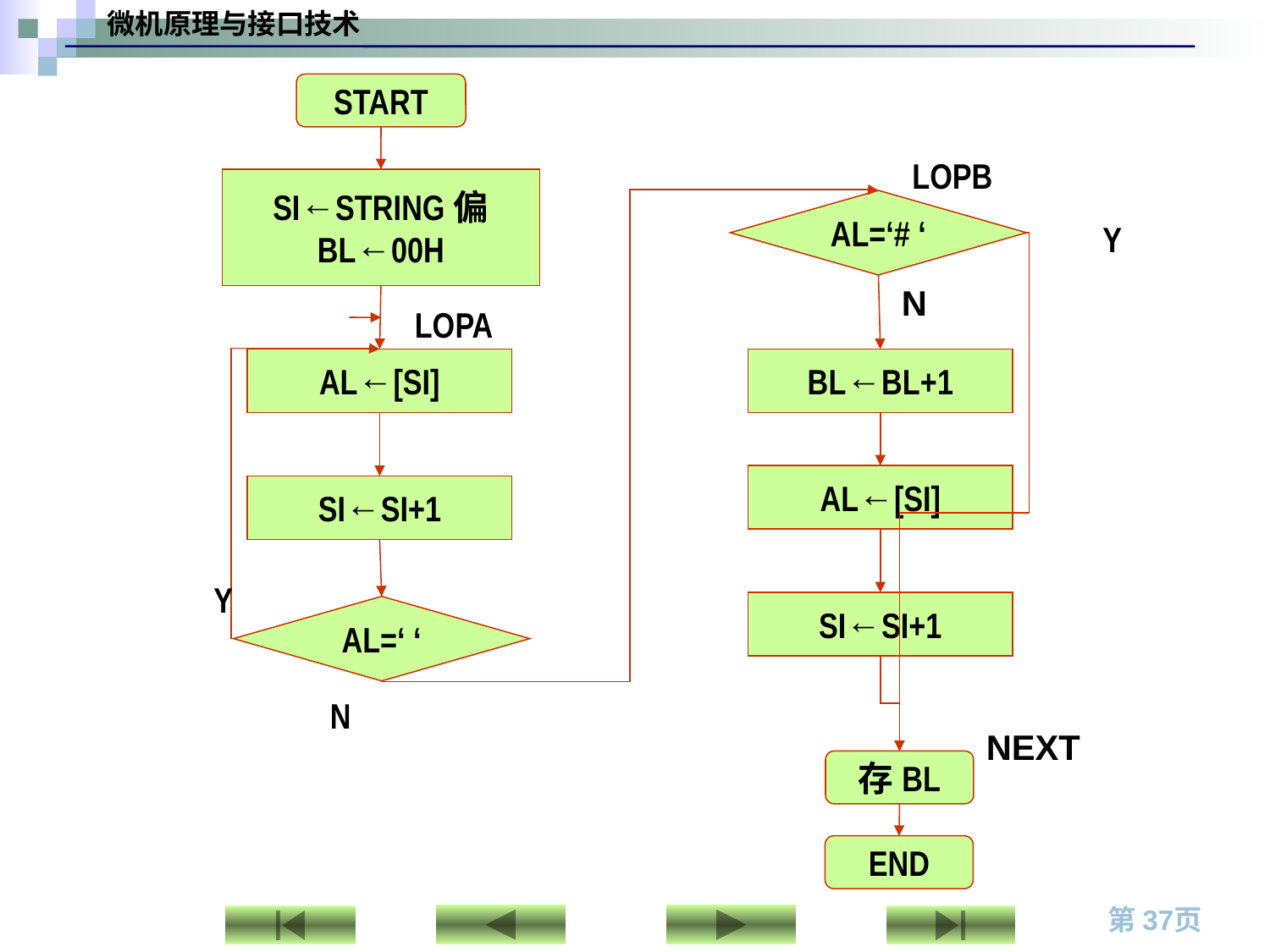

START
LOPB
SI←STRING偏
BL←00H
AL=‘# ‘
Y
N
LOPA

AL←[SI]
BL←BL+1
AL←[SI]
SI←SI+1
Y
SI←SI+1
AL=‘ ‘
N
NEXT
存BL
END